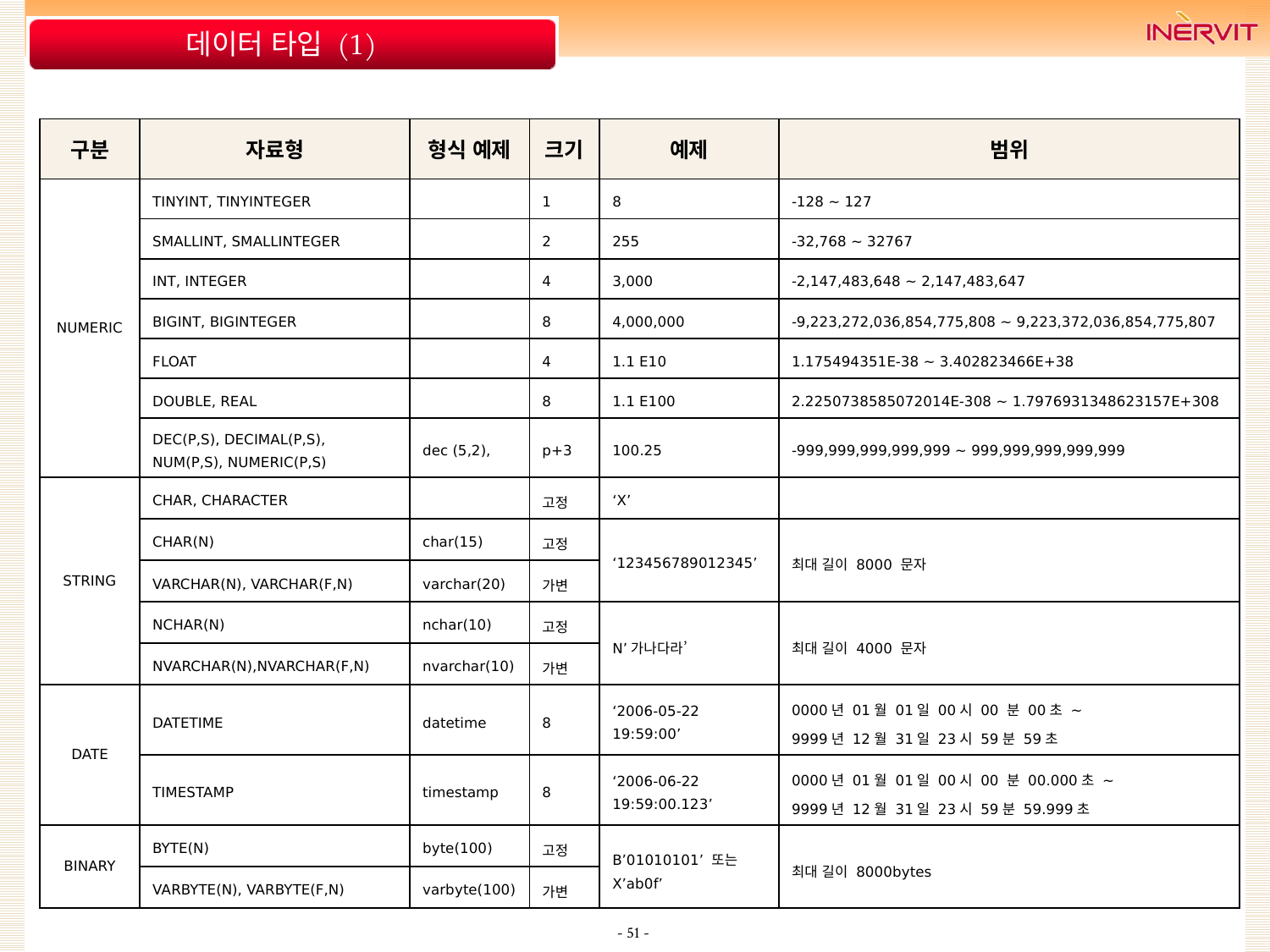

# 데이터 타입 (1)
| 구분 | 자료형 | 형식 예제 | 크기 | 예제 | 범위 |
| --- | --- | --- | --- | --- | --- |
| NUMERIC | TINYINT, TINYINTEGER |  | 1 | 8 | -128 ~ 127 |
|  | SMALLINT, SMALLINTEGER |  | 2 | 255 | -32,768 ~ 32767 |
|  | INT, INTEGER |  | 4 | 3,000 | -2,147,483,648 ~ 2,147,483,647 |
|  | BIGINT, BIGINTEGER |  | 8 | 4,000,000 | -9,223,272,036,854,775,808 ~ 9,223,372,036,854,775,807 |
|  | FLOAT |  | 4 | 1.1 E10 | 1.175494351E-38 ~ 3.402823466E+38 |
|  | DOUBLE, REAL |  | 8 | 1.1 E100 | 2.2250738585072014E-308 ~ 1.7976931348623157E+308 |
|  | DEC(P,S), DECIMAL(P,S), NUM(P,S), NUMERIC(P,S) | dec (5,2), | p+3 | 100.25 | -999,999,999,999,999 ~ 999,999,999,999,999 |
| STRING | CHAR, CHARACTER |  | 고정 | ‘X’ |  |
|  | CHAR(N) | char(15) | 고정 | ‘123456789012345’ | 최대 길이 8000 문자 |
|  | VARCHAR(N), VARCHAR(F,N) | varchar(20) | 가변 |  |  |
|  | NCHAR(N) | nchar(10) | 고정 | N’가나다라’ | 최대 길이 4000 문자 |
|  | NVARCHAR(N),NVARCHAR(F,N) | nvarchar(10) | 가변 |  |  |
| DATE | DATETIME | datetime | 8 | ‘2006-05-22 19:59:00’ | 0000년 01월 01일 00시 00 분 00초 ~ 9999년 12월 31일 23시 59분 59초 |
|  | TIMESTAMP | timestamp | 8 | ‘2006-06-22 19:59:00.123’ | 0000년 01월 01일 00시 00 분 00.000초 ~ 9999년 12월 31일 23시 59분 59.999초 |
| BINARY | BYTE(N) | byte(100) | 고정 | B’01010101’ 또는 X’ab0f’ | 최대 길이 8000bytes |
|  | VARBYTE(N), VARBYTE(F,N) | varbyte(100) | 가변 |  |  |
- 51 -